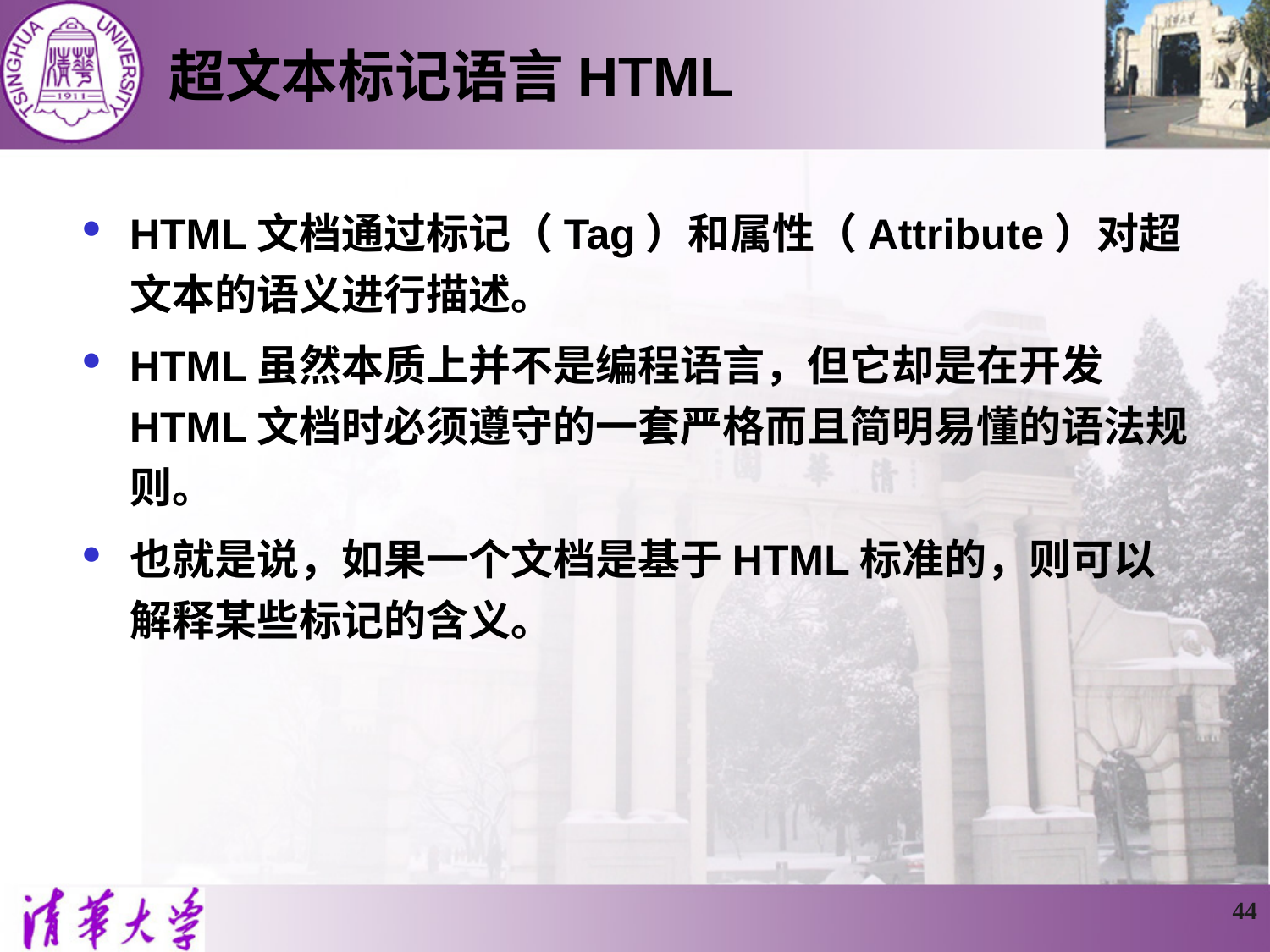

# 超文本标记语言HTML
HTML文档通过标记（Tag）和属性（Attribute）对超文本的语义进行描述。
HTML虽然本质上并不是编程语言，但它却是在开发HTML文档时必须遵守的一套严格而且简明易懂的语法规则。
也就是说，如果一个文档是基于HTML标准的，则可以解释某些标记的含义。
44